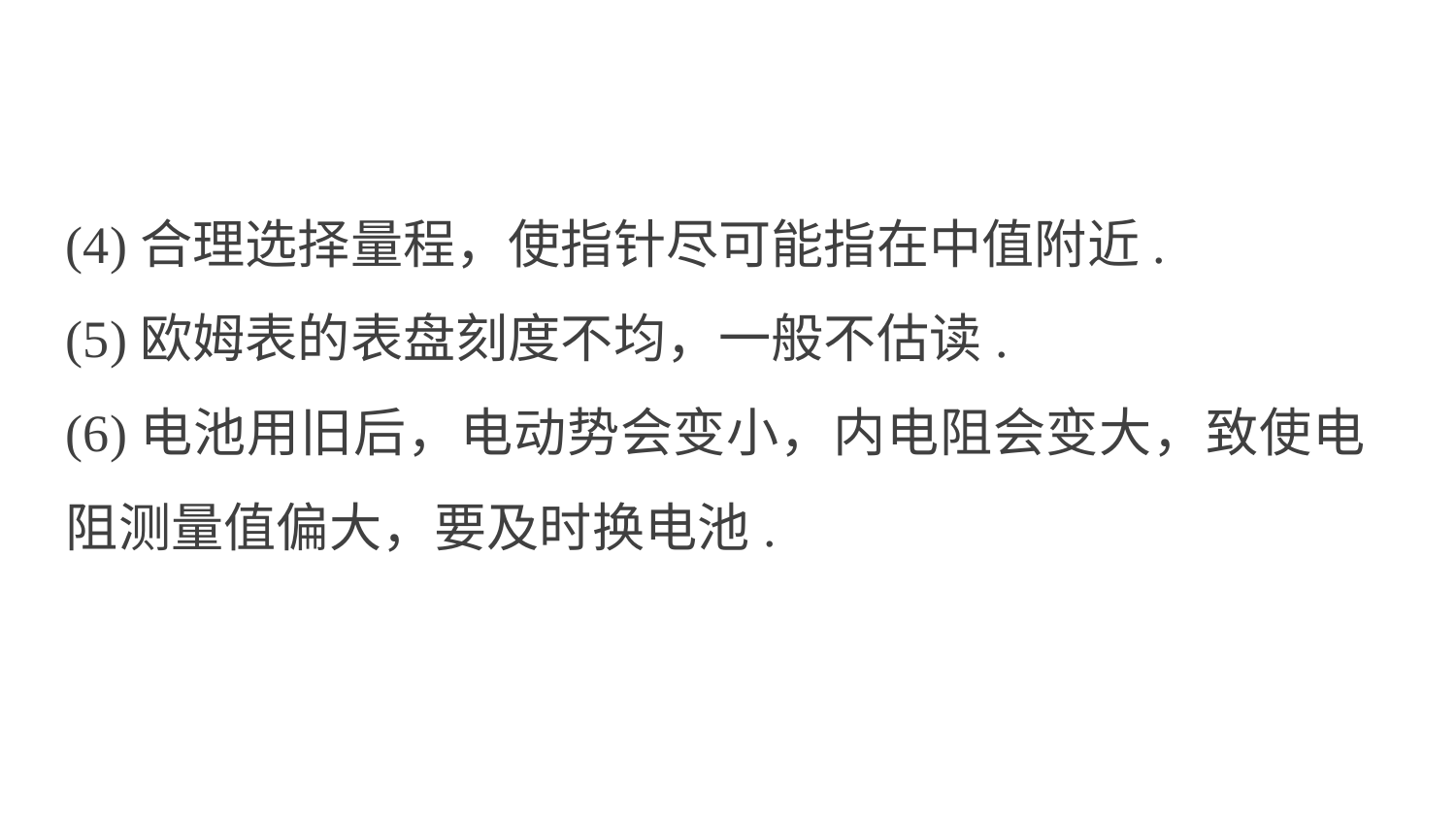

(4)合理选择量程，使指针尽可能指在中值附近.
(5)欧姆表的表盘刻度不均，一般不估读.
(6)电池用旧后，电动势会变小，内电阻会变大，致使电阻测量值偏大，要及时换电池.